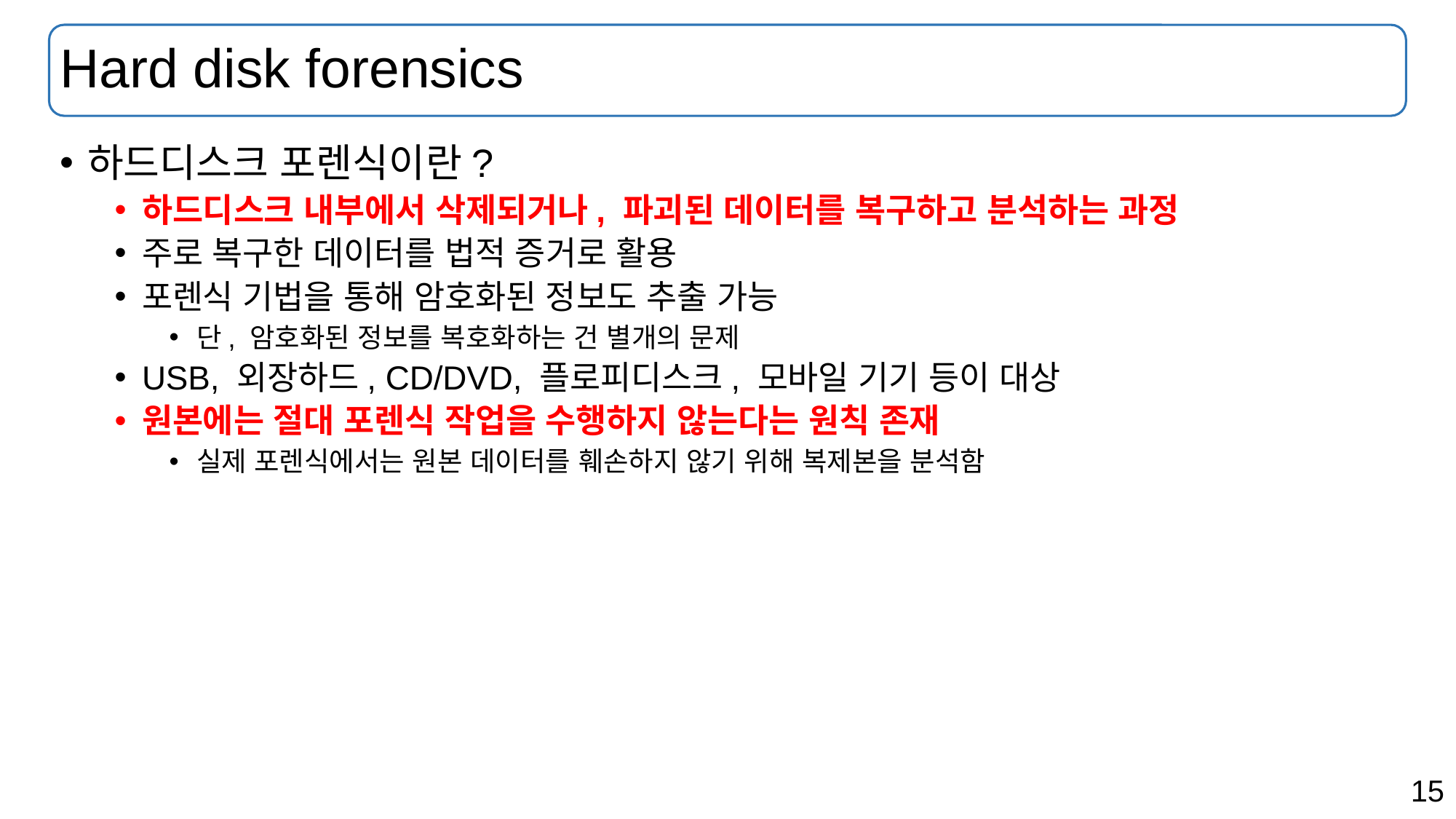

# Hard disk forensics
하드디스크 포렌식이란?
하드디스크 내부에서 삭제되거나, 파괴된 데이터를 복구하고 분석하는 과정
주로 복구한 데이터를 법적 증거로 활용
포렌식 기법을 통해 암호화된 정보도 추출 가능
단, 암호화된 정보를 복호화하는 건 별개의 문제
USB, 외장하드, CD/DVD, 플로피디스크, 모바일 기기 등이 대상
원본에는 절대 포렌식 작업을 수행하지 않는다는 원칙 존재
실제 포렌식에서는 원본 데이터를 훼손하지 않기 위해 복제본을 분석함